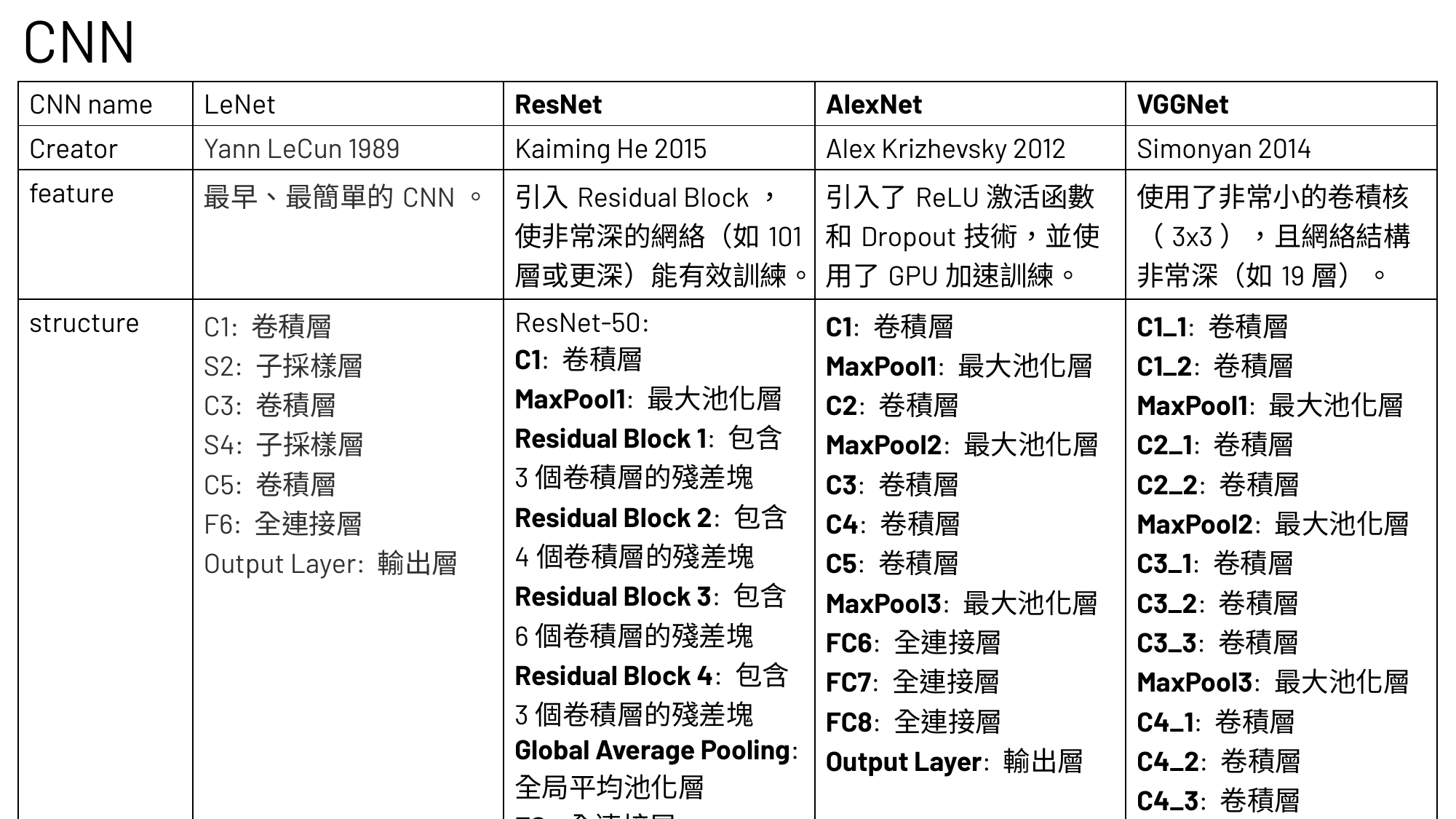

# CNN
| CNN name | LeNet | ResNet | AlexNet | VGGNet |
| --- | --- | --- | --- | --- |
| Creator | Yann LeCun 1989 | Kaiming He 2015 | Alex Krizhevsky 2012 | Simonyan 2014 |
| feature | 最早、最簡單的CNN。 | 引入Residual Block，使非常深的網絡（如101層或更深）能有效訓練。 | 引入了ReLU激活函數和Dropout技術，並使用了GPU加速訓練。 | 使用了非常小的卷積核（3x3），且網絡結構非常深（如19層）。 |
| structure | C1: 卷積層 S2: 子採樣層 C3: 卷積層 S4: 子採樣層 C5: 卷積層 F6: 全連接層 Output Layer: 輸出層 | ResNet-50: C1: 卷積層 MaxPool1: 最大池化層 Residual Block 1: 包含3個卷積層的殘差塊 Residual Block 2: 包含4個卷積層的殘差塊 Residual Block 3: 包含6個卷積層的殘差塊 Residual Block 4: 包含3個卷積層的殘差塊 Global Average Pooling: 全局平均池化層 FC: 全連接層 Output Layer: 輸出層 | C1: 卷積層 MaxPool1: 最大池化層 C2: 卷積層 MaxPool2: 最大池化層 C3: 卷積層 C4: 卷積層 C5: 卷積層 MaxPool3: 最大池化層 FC6: 全連接層 FC7: 全連接層 FC8: 全連接層 Output Layer: 輸出層 | C1\_1: 卷積層 C1\_2: 卷積層 MaxPool1: 最大池化層 C2\_1: 卷積層 C2\_2: 卷積層 MaxPool2: 最大池化層 C3\_1: 卷積層 C3\_2: 卷積層 C3\_3: 卷積層 MaxPool3: 最大池化層 C4\_1: 卷積層 C4\_2: 卷積層 C4\_3: 卷積層 MaxPool4: 最大池化層 C5\_1: 卷積層 C5\_2: 卷積層 C5\_3: 卷積層 MaxPool5: 最大池化層 FC6: 全連接層 FC7: 全連接層 FC8: 全連接層 Output Layer: 輸出層 |